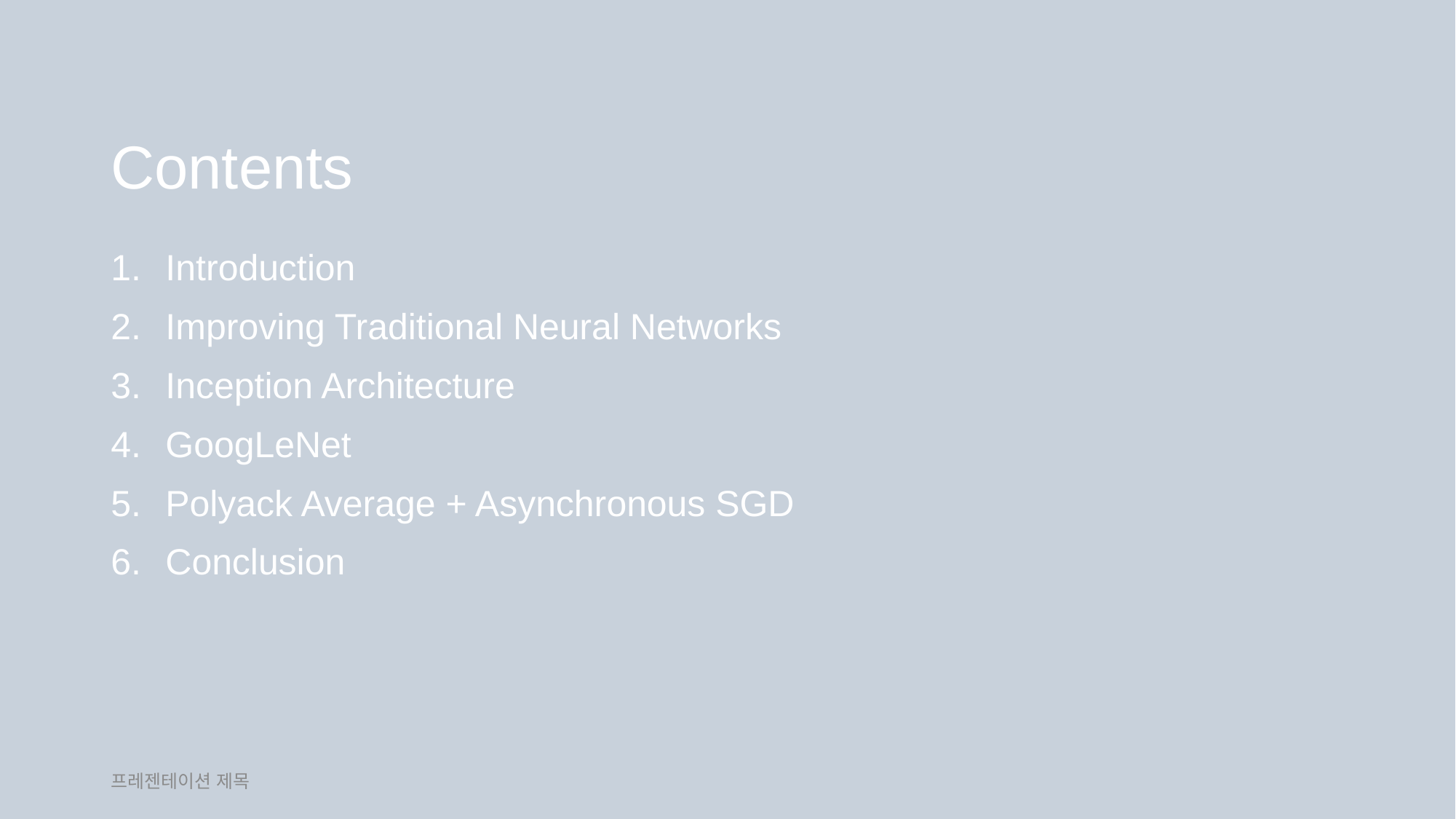

# Contents
Introduction
Improving Traditional Neural Networks
Inception Architecture
GoogLeNet
Polyack Average + Asynchronous SGD
Conclusion
프레젠테이션 제목